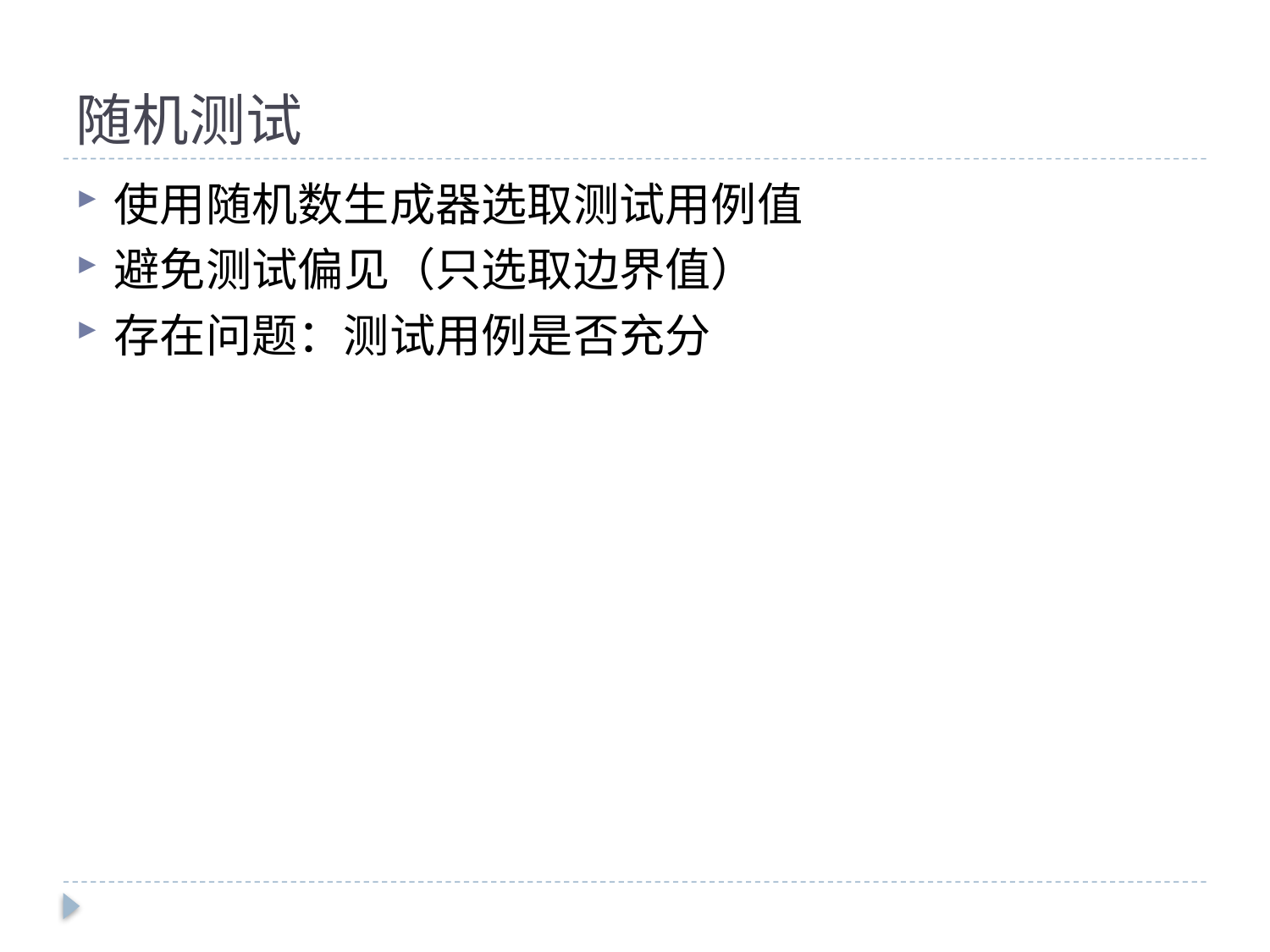

# 随机测试
使用随机数生成器选取测试用例值
避免测试偏见（只选取边界值）
存在问题：测试用例是否充分